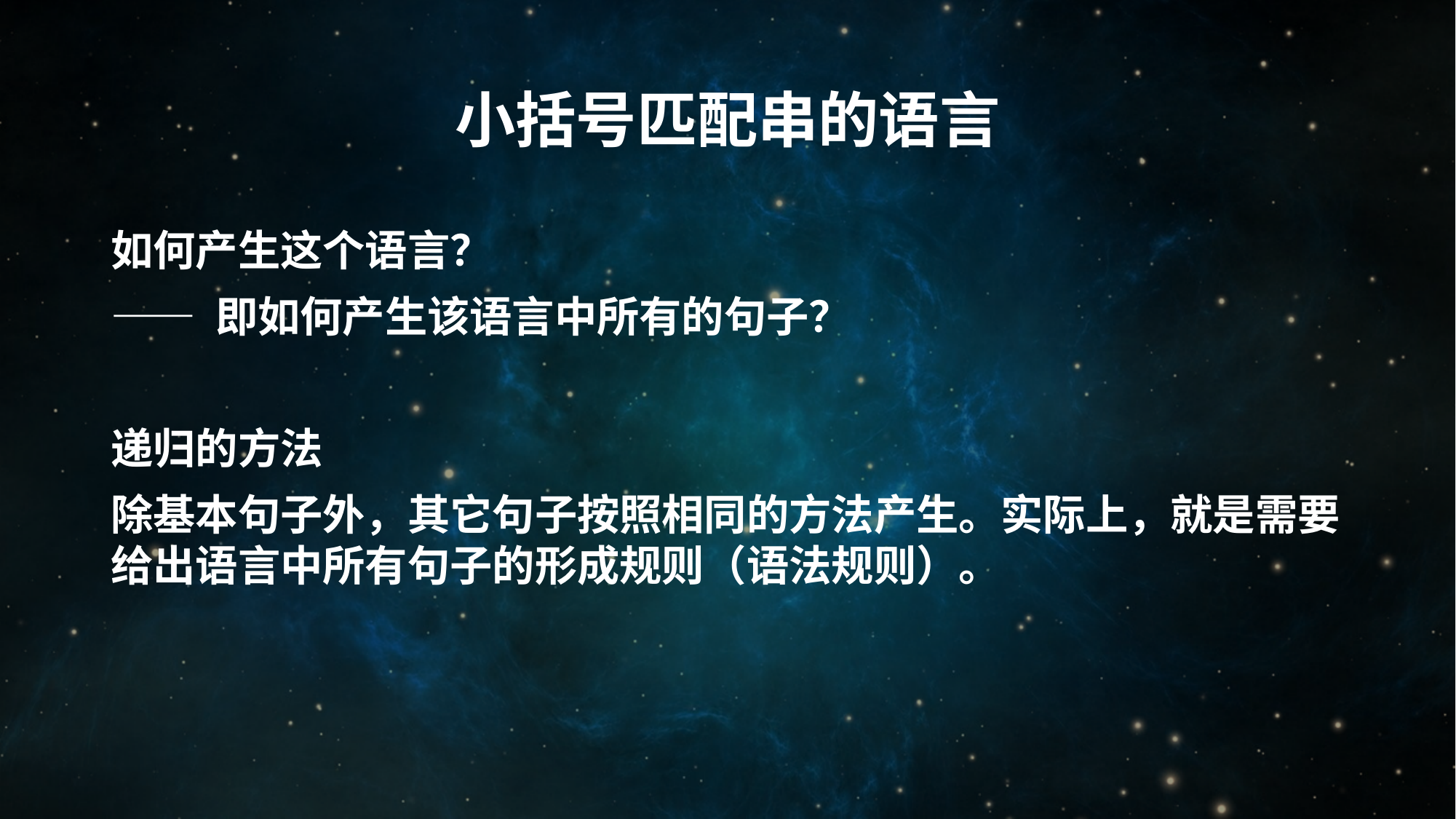

# 小括号匹配串的语言
如何产生这个语言？
—— 即如何产生该语言中所有的句子？

递归的方法
除基本句子外，其它句子按照相同的方法产生。实际上，就是需要给出语言中所有句子的形成规则（语法规则）。